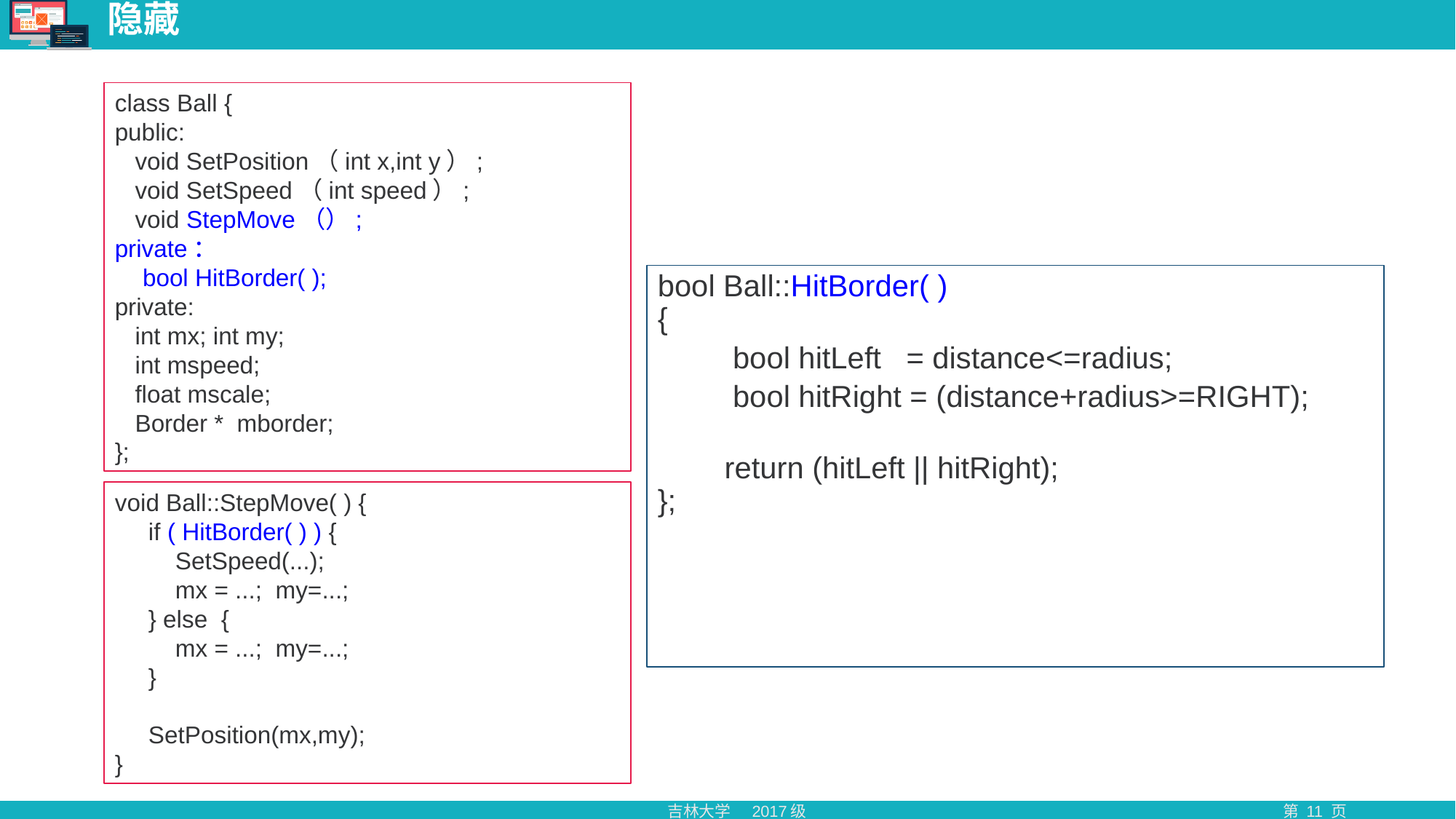

# 隐藏
class Ball {
public:
   void SetPosition（int x,int y）;
   void SetSpeed（int speed）;
   void StepMove（）;
private：
    bool HitBorder( );
private:
   int mx; int my;
   int mspeed;
   float mscale;
   Border *  mborder;
};
bool Ball::HitBorder( )
{
         bool hitLeft   = distance<=radius;
         bool hitRight = (distance+radius>=RIGHT);
        return (hitLeft || hitRight);
};

void Ball::StepMove( ) {
     if ( HitBorder( ) ) {
         SetSpeed(...);
         mx = ...;  my=...;
     } else  {
         mx = ...;  my=...;
     }
     SetPosition(mx,my);
}